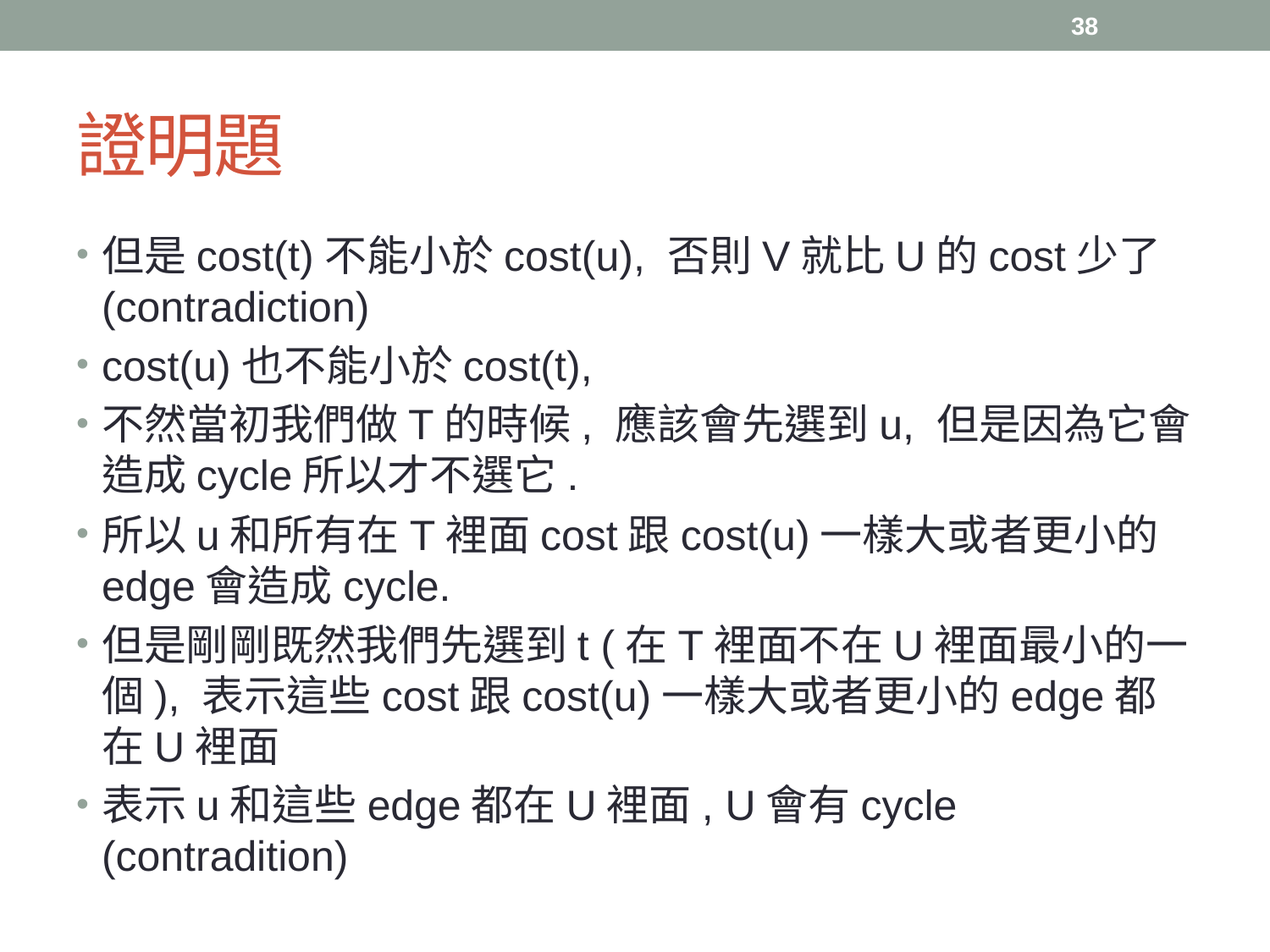

38
# 證明題
但是cost(t)不能小於cost(u), 否則V就比U的cost少了 (contradiction)
cost(u)也不能小於cost(t),
不然當初我們做T的時候, 應該會先選到u, 但是因為它會造成cycle所以才不選它.
所以u和所有在T裡面cost跟cost(u)一樣大或者更小的edge會造成cycle.
但是剛剛既然我們先選到t (在T裡面不在U裡面最小的一個), 表示這些cost跟cost(u)一樣大或者更小的edge都在U裡面
表示u和這些edge都在U裡面, U會有cycle (contradition)